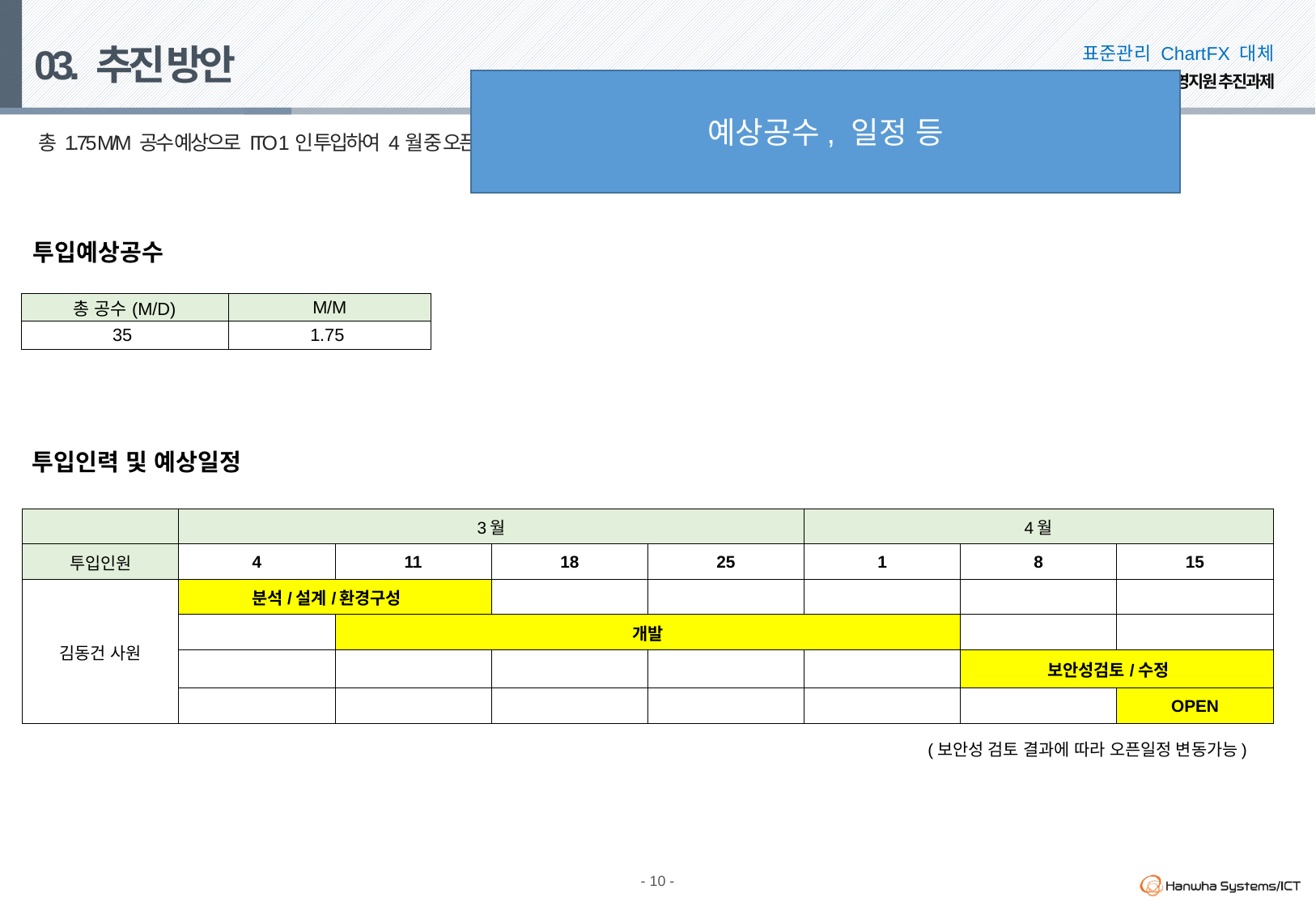

# 03. 추진 방안
표준관리 ChartFX 대체
예상공수, 일정 등
총 1.75 M/M 공수 예상으로 ITO 1인 투입하여 4월 중 오픈 계획
투입예상공수
| 총 공수(M/D) | M/M |
| --- | --- |
| 35 | 1.75 |
투입인력 및 예상일정
|  | 3월 |  |  |  | 4월 |  |  |
| --- | --- | --- | --- | --- | --- | --- | --- |
| 투입인원 | 4 | 11 | 18 | 25 | 1 | 8 | 15 |
| 김동건 사원 | 분석/설계/환경구성 |  |  |  |  |  |  |
|  |  | 개발 |  |  |  |  |  |
|  |  |  |  |  |  | 보안성검토/수정 |  |
|  |  |  |  |  |  |  | OPEN |
(보안성 검토 결과에 따라 오픈일정 변동가능)